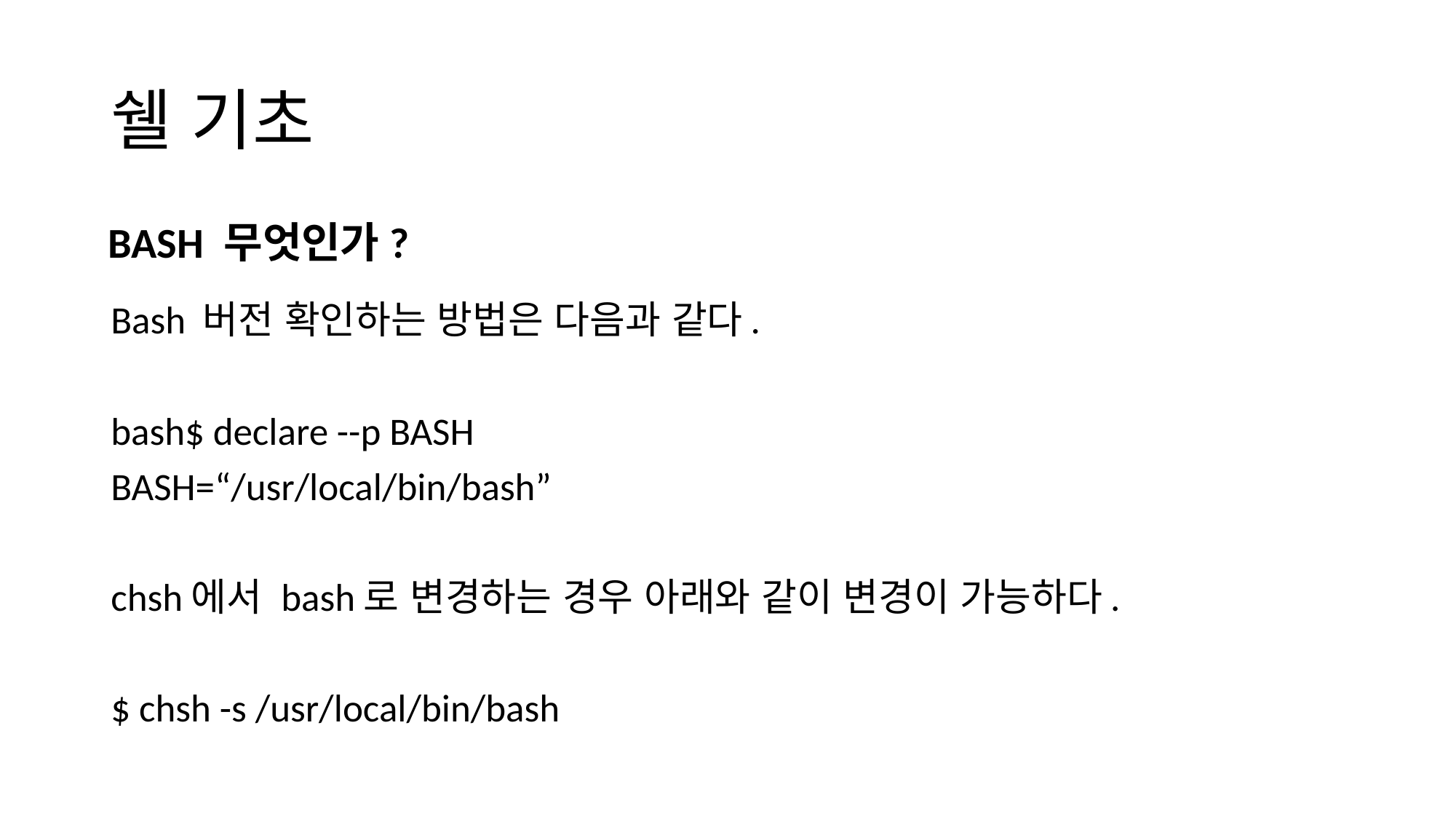

# 쉘 기초
BASH 무엇인가?
Bash 버전 확인하는 방법은 다음과 같다.

bash$ declare --p BASH
BASH=“/usr/local/bin/bash”

chsh에서 bash로 변경하는 경우 아래와 같이 변경이 가능하다.

$ chsh -s /usr/local/bin/bash